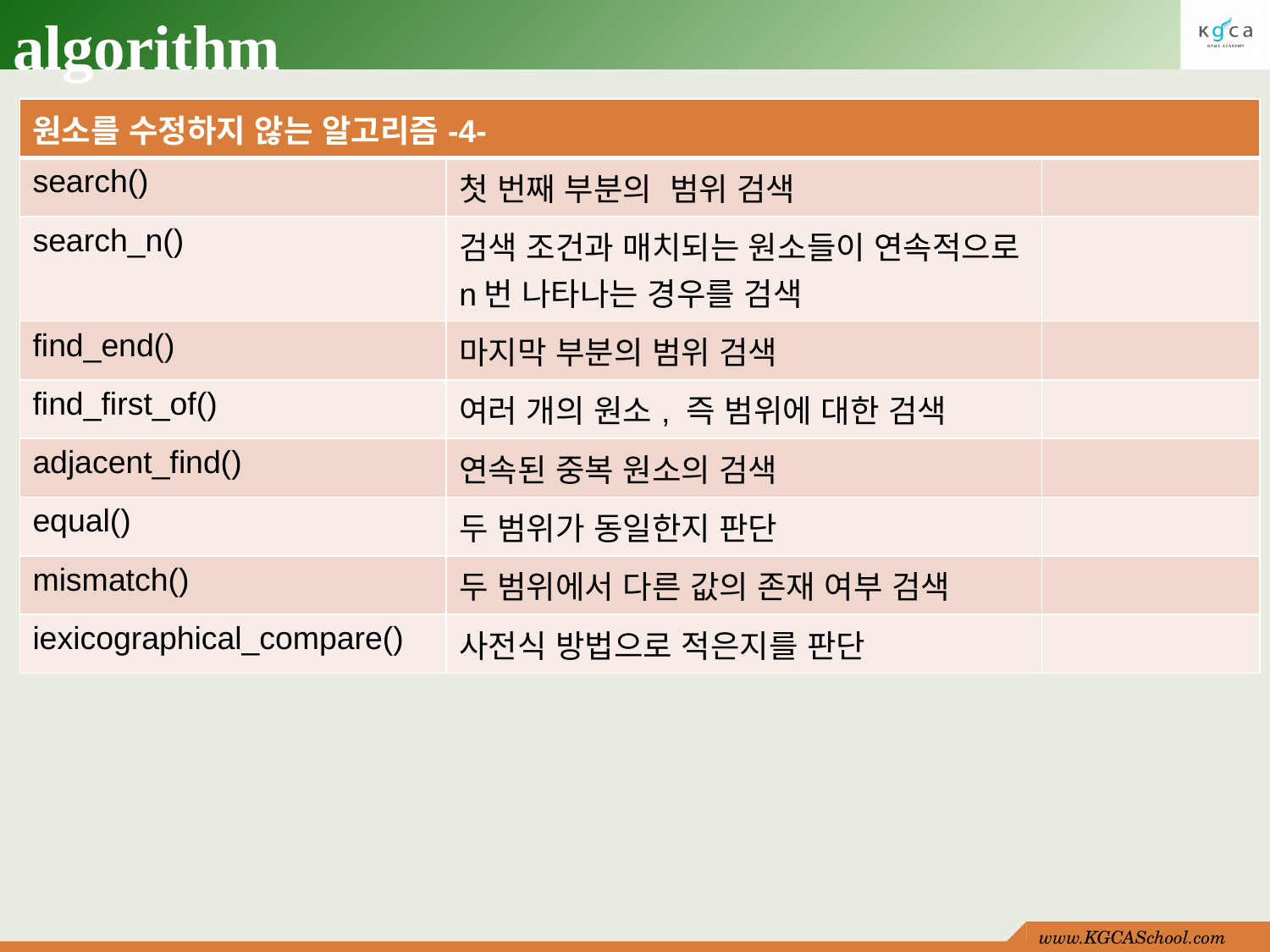

# algorithm
| 원소를 수정하지 않는 알고리즘-4- |  |  |
| --- | --- | --- |
| search() | 첫 번째 부분의 범위 검색 |  |
| search\_n() | 검색 조건과 매치되는 원소들이 연속적으로 n번 나타나는 경우를 검색 |  |
| find\_end() | 마지막 부분의 범위 검색 |  |
| find\_first\_of() | 여러 개의 원소, 즉 범위에 대한 검색 |  |
| adjacent\_find() | 연속된 중복 원소의 검색 |  |
| equal() | 두 범위가 동일한지 판단 |  |
| mismatch() | 두 범위에서 다른 값의 존재 여부 검색 |  |
| iexicographical\_compare() | 사전식 방법으로 적은지를 판단 |  |